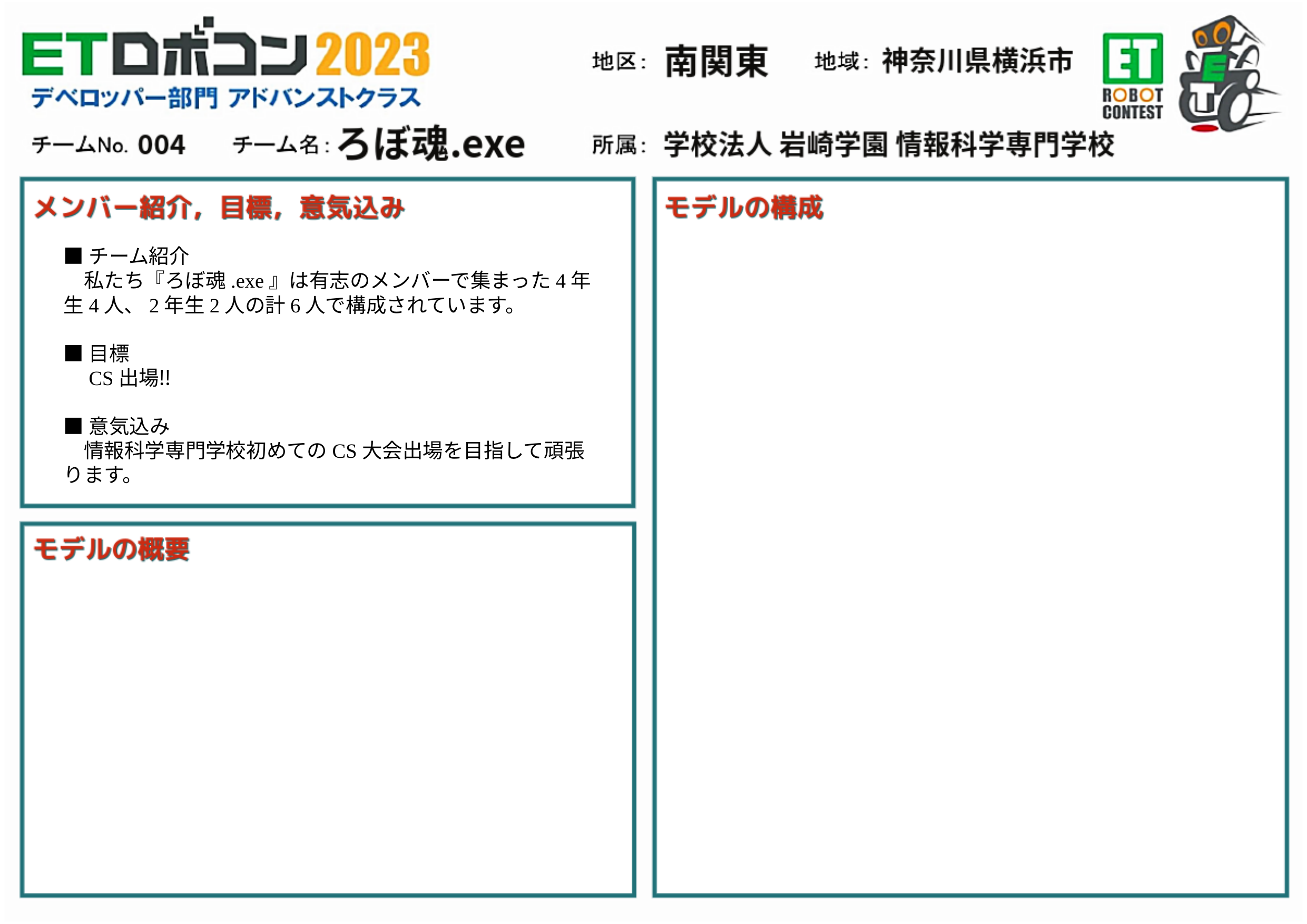

■チーム紹介
　私たち『ろぼ魂.exe』は有志のメンバーで集まった4年生4人、2年生2人の計6人で構成されています。

■目標
　CS出場‼

■意気込み
　情報科学専門学校初めてのCS大会出場を目指して頑張ります。